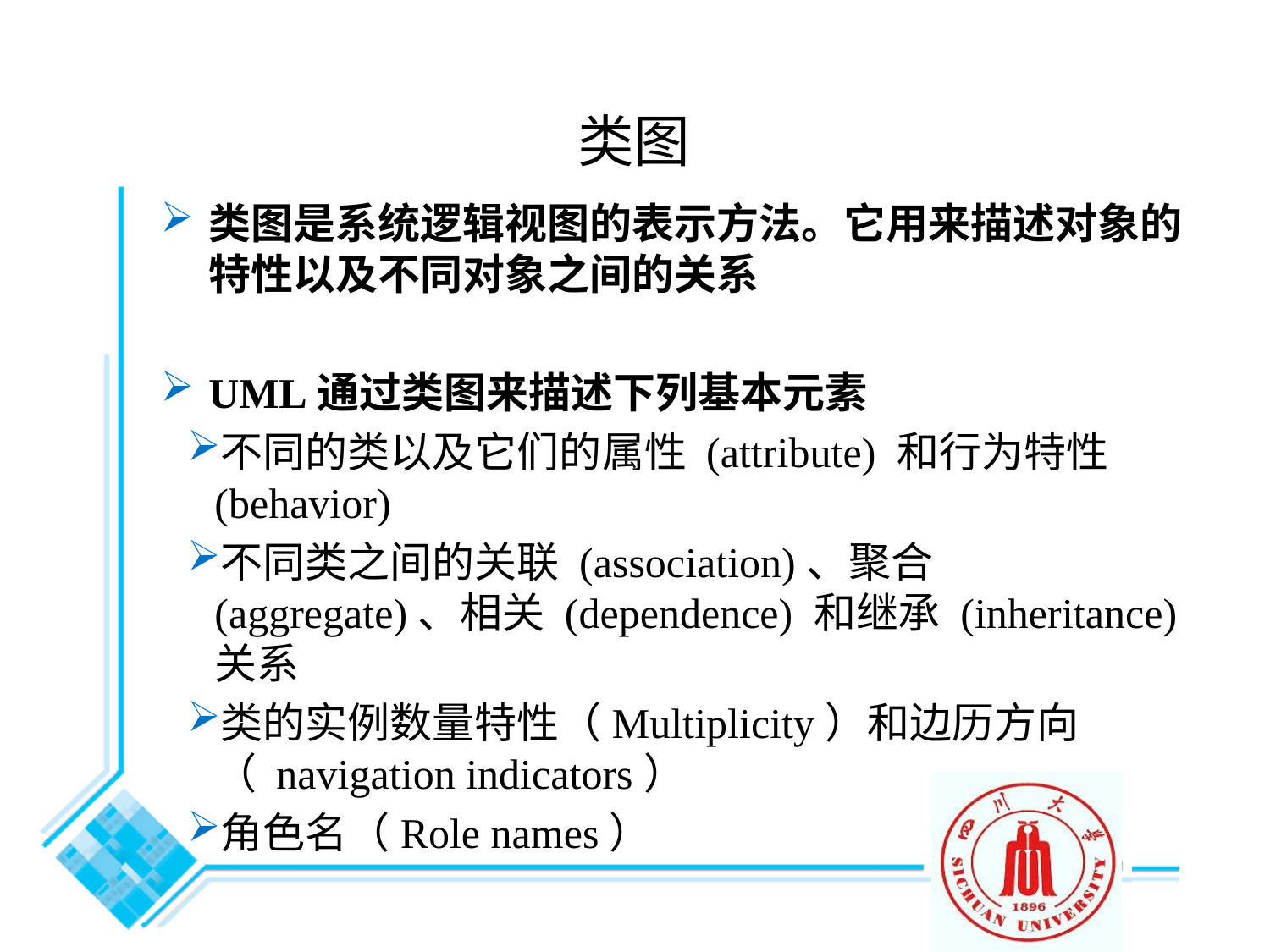

# 类图
类图是系统逻辑视图的表示方法。它用来描述对象的特性以及不同对象之间的关系

UML通过类图来描述下列基本元素
不同的类以及它们的属性 (attribute) 和行为特性 (behavior)
不同类之间的关联 (association)、聚合 (aggregate)、相关 (dependence) 和继承 (inheritance) 关系
类的实例数量特性（Multiplicity）和边历方向（ navigation indicators）
角色名（Role names）